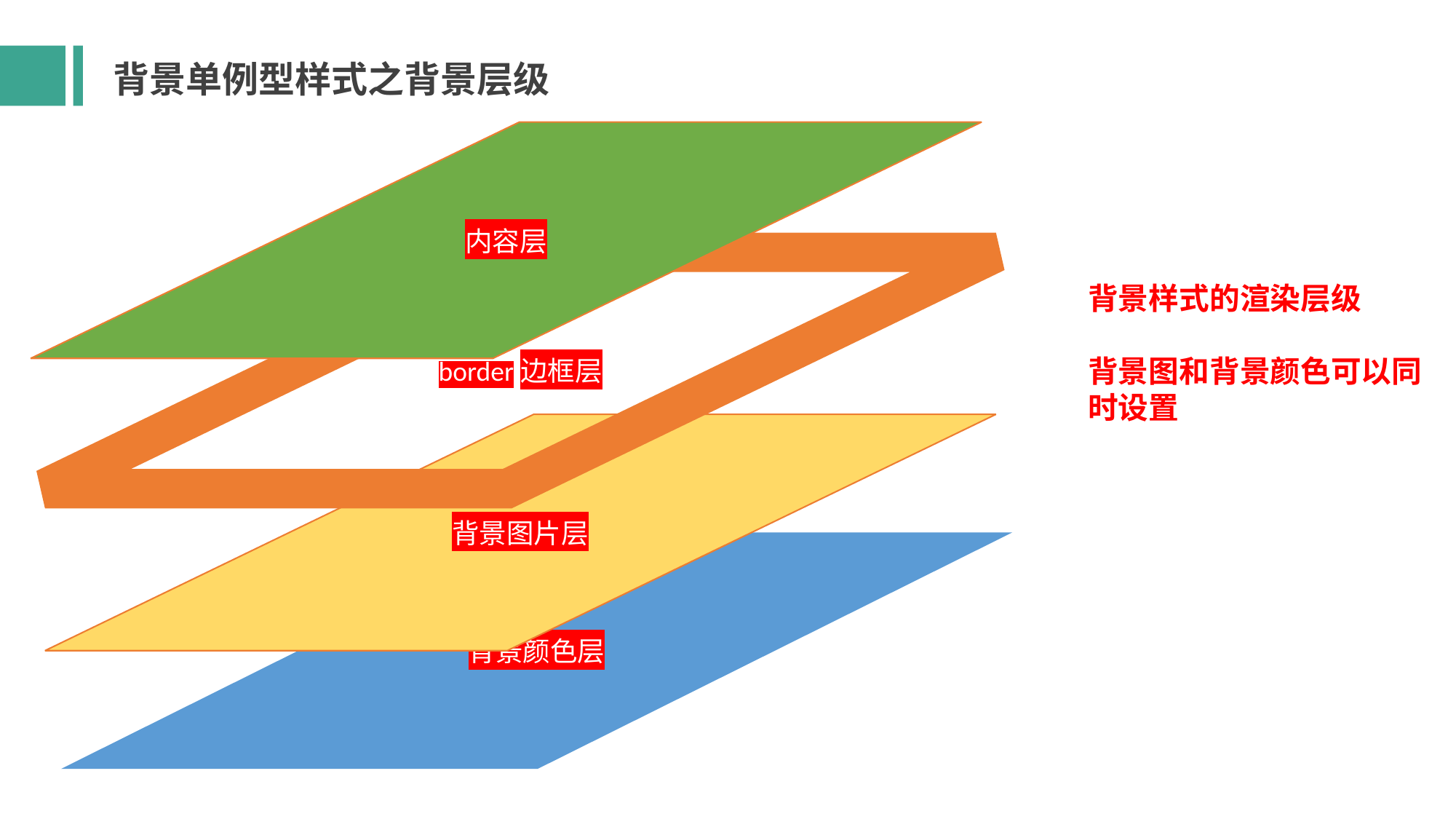

背景单例型样式之背景层级
内容层
border边框层
背景样式的渲染层级

背景图和背景颜色可以同时设置
背景图片层
背景颜色层